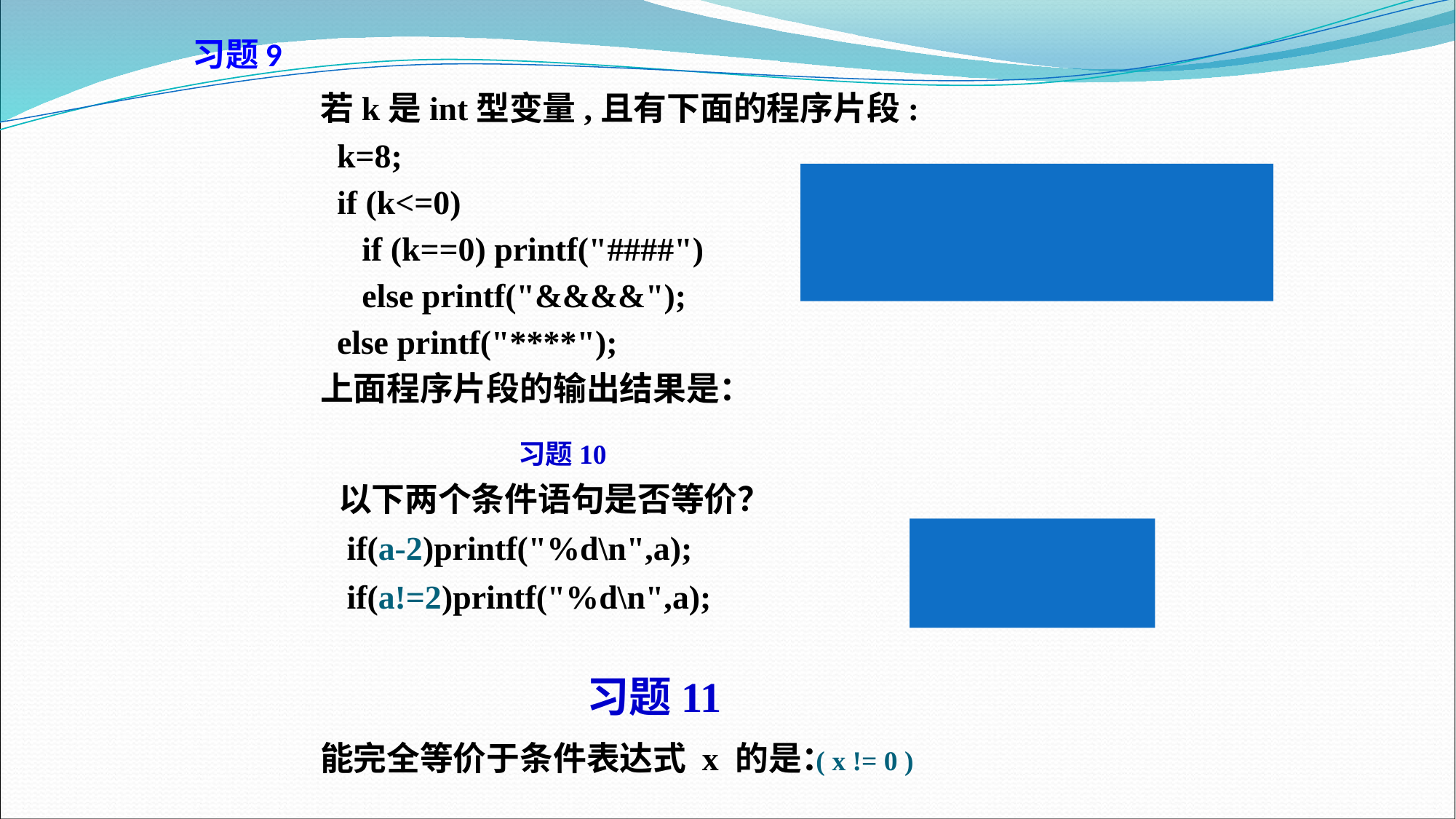

# 习题9
若k是int型变量,且有下面的程序片段:
  k=8;
  if (k<=0)
     if (k==0) printf("####")
     else printf("&&&&");
  else printf("****");
上面程序片段的输出结果是：
答案：

       有语法错误，无输出结果！
                            习题10
以下两个条件语句是否等价？
 if(a-2)printf("%d\n",a);
 if(a!=2)printf("%d\n",a);
答案：
等价
习题11
能完全等价于条件表达式 x 的是：
( x != 0 )